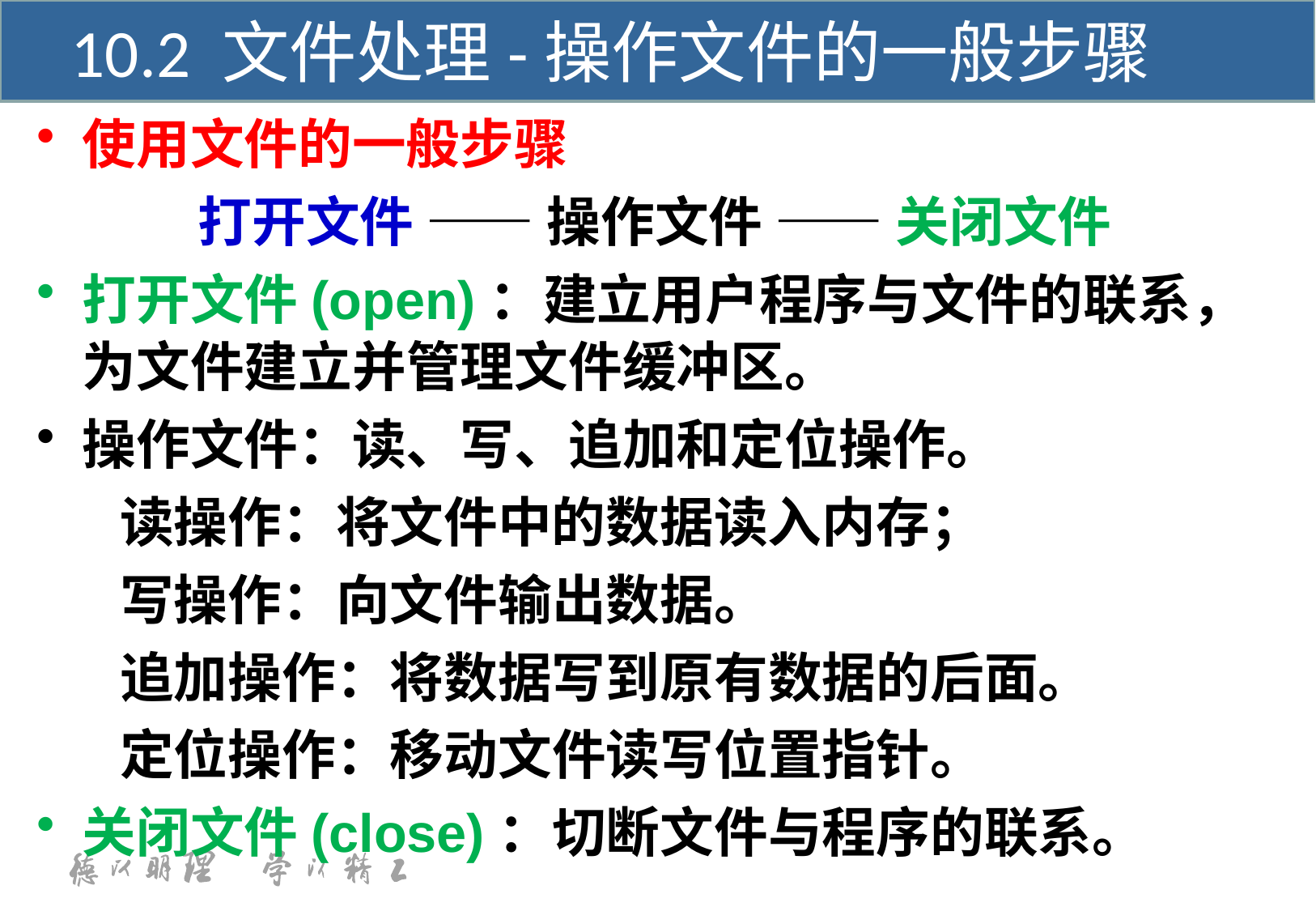

10.2 文件处理-操作文件的一般步骤
使用文件的一般步骤
打开文件 —— 操作文件 —— 关闭文件
打开文件(open)：建立用户程序与文件的联系，为文件建立并管理文件缓冲区。
操作文件：读、写、追加和定位操作。
	  读操作：将文件中的数据读入内存；
	  写操作：向文件输出数据。
	  追加操作：将数据写到原有数据的后面。
	  定位操作：移动文件读写位置指针。
关闭文件(close)：切断文件与程序的联系。